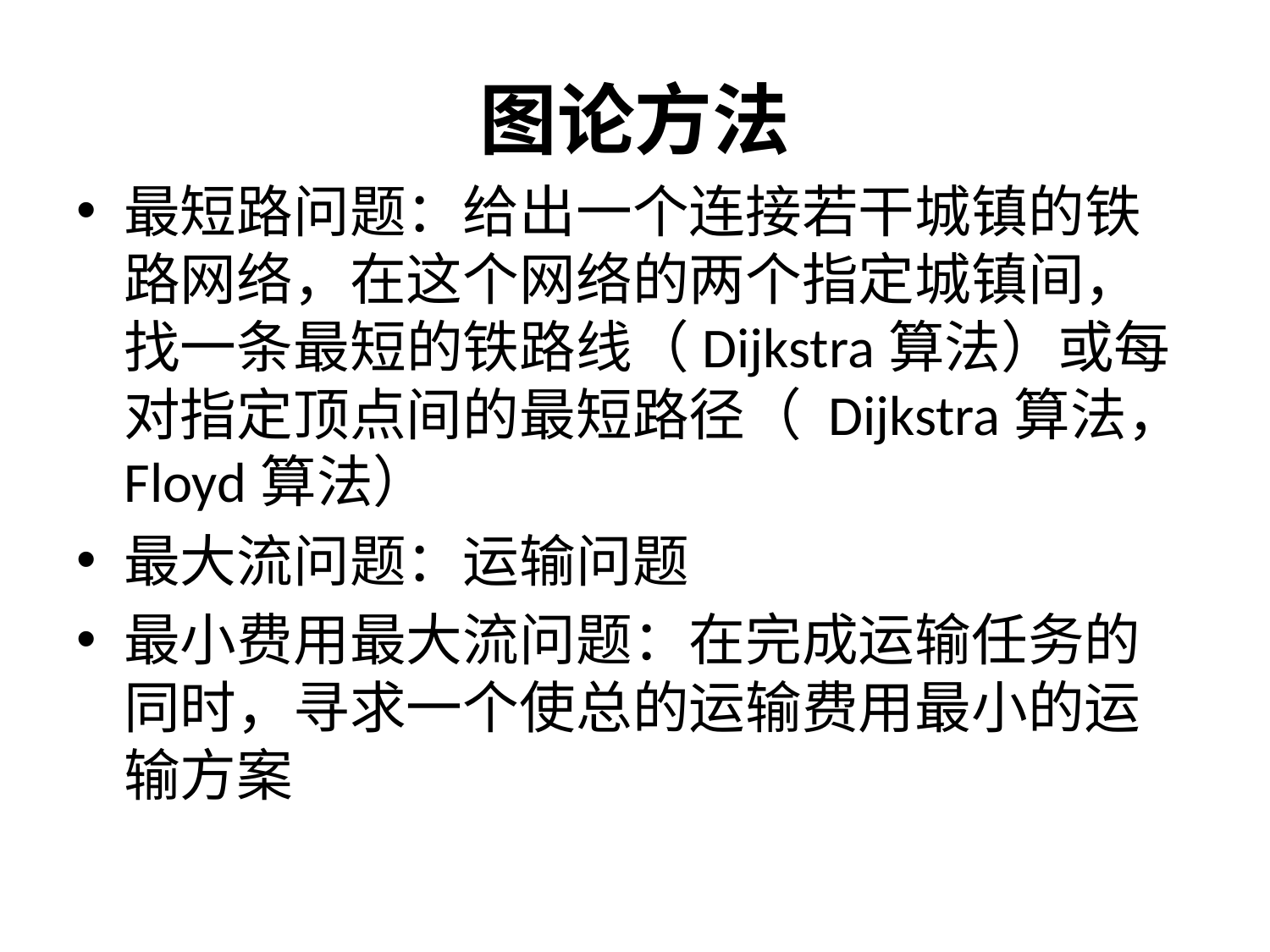

图论方法
最短路问题：给出一个连接若干城镇的铁路网络，在这个网络的两个指定城镇间，找一条最短的铁路线（Dijkstra算法）或每对指定顶点间的最短路径（ Dijkstra算法，Floyd算法）
最大流问题：运输问题
最小费用最大流问题：在完成运输任务的同时，寻求一个使总的运输费用最小的运输方案